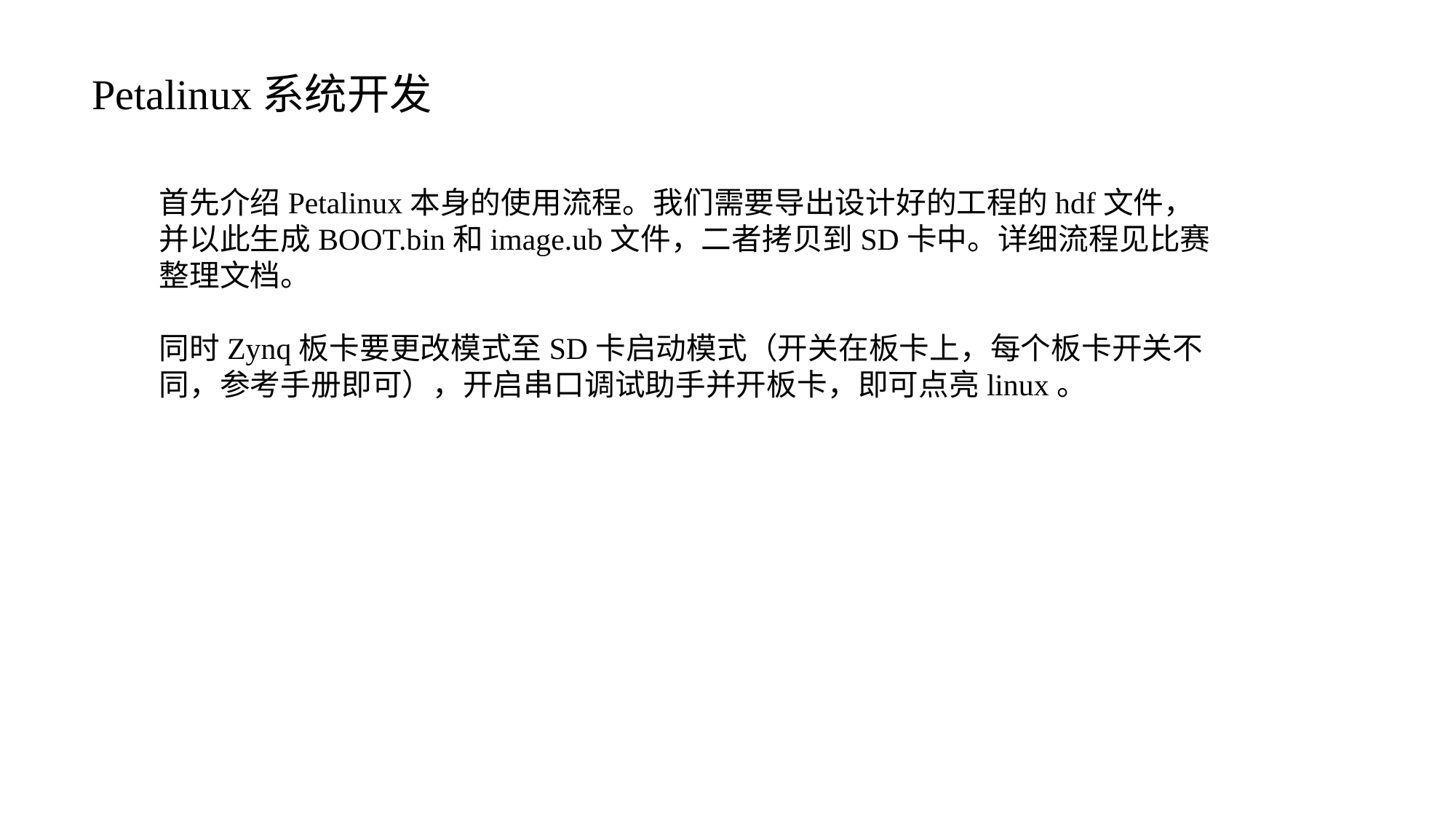

Petalinux系统开发
首先介绍Petalinux本身的使用流程。我们需要导出设计好的工程的hdf文件，并以此生成BOOT.bin和image.ub文件，二者拷贝到SD卡中。详细流程见比赛整理文档。

同时Zynq板卡要更改模式至SD卡启动模式（开关在板卡上，每个板卡开关不同，参考手册即可），开启串口调试助手并开板卡，即可点亮linux。